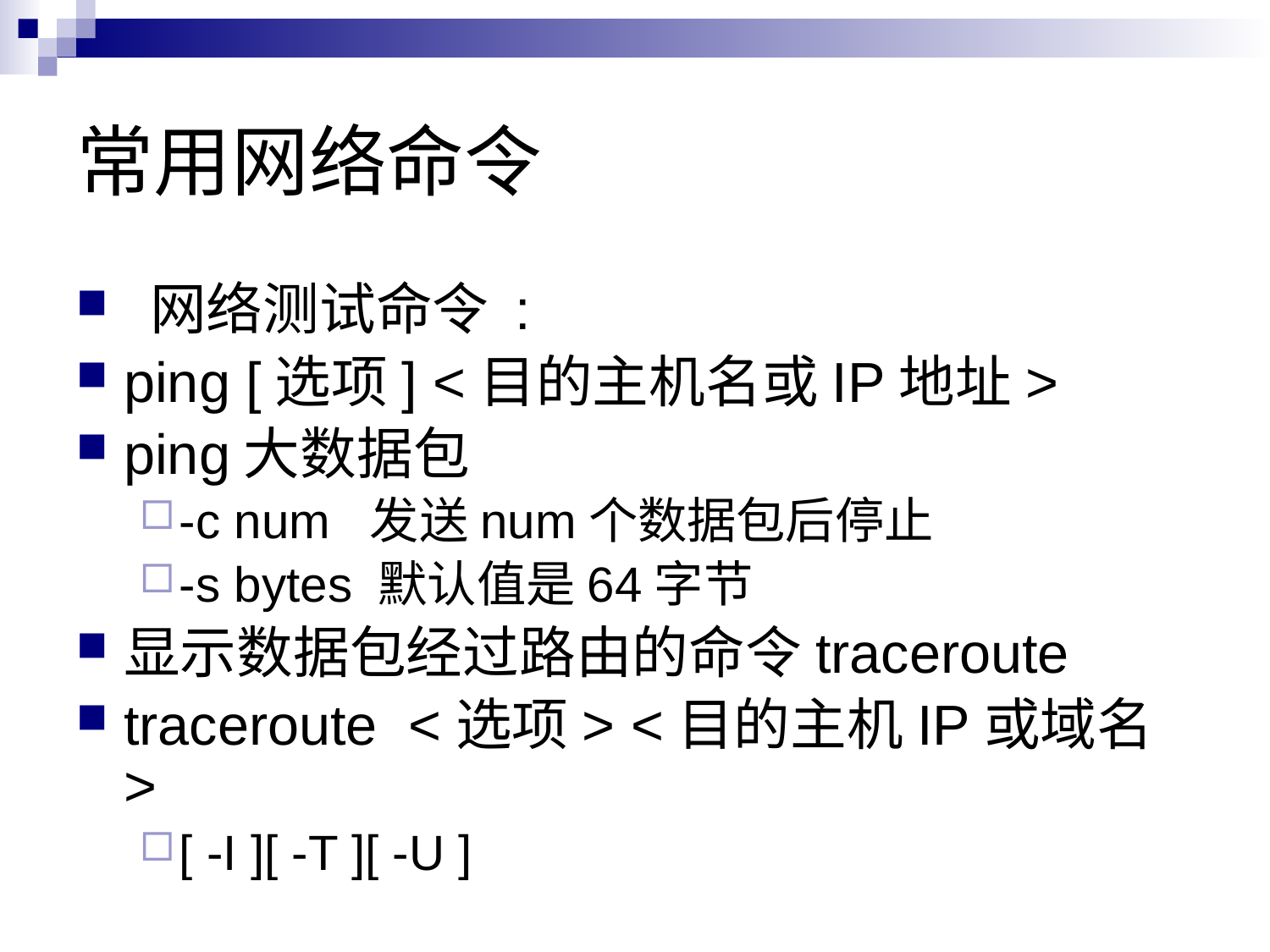

# 常用网络命令
 网络测试命令 :
ping [选项] <目的主机名或IP地址>
ping大数据包
-c num  发送num个数据包后停止
-s bytes 默认值是64字节
显示数据包经过路由的命令traceroute
traceroute  <选项> <目的主机IP或域名>
[ -I ][ -T ][ -U ]